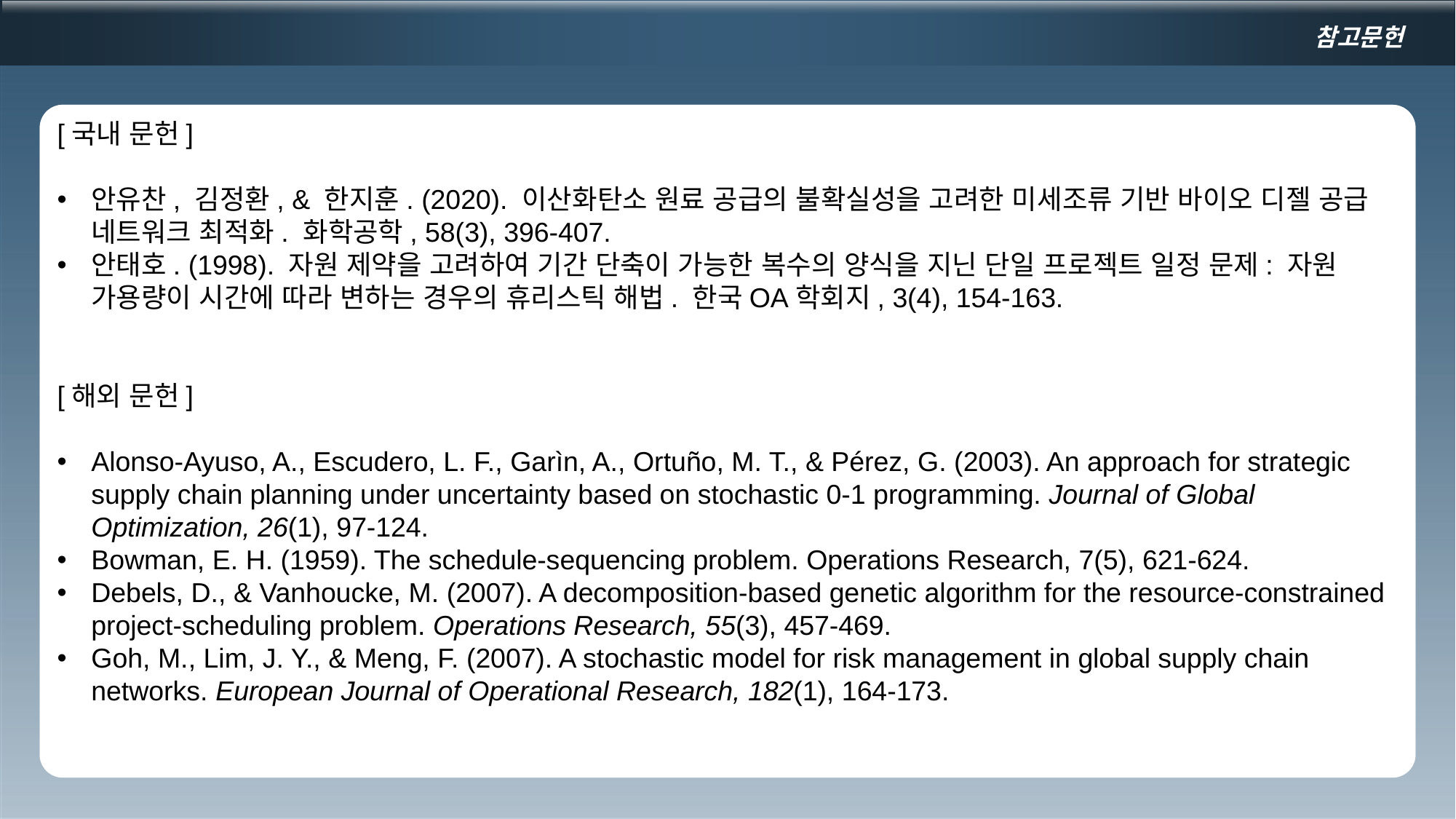

참고문헌
[국내 문헌]

안유찬, 김정환, & 한지훈. (2020). 이산화탄소 원료 공급의 불확실성을 고려한 미세조류 기반 바이오 디젤 공급 네트워크 최적화. 화학공학, 58(3), 396-407.
안태호. (1998). 자원 제약을 고려하여 기간 단축이 가능한 복수의 양식을 지닌 단일 프로젝트 일정 문제: 자원 가용량이 시간에 따라 변하는 경우의 휴리스틱 해법. 한국OA학회지, 3(4), 154-163.

[해외 문헌]

Alonso-Ayuso, A., Escudero, L. F., Garìn, A., Ortuño, M. T., & Pérez, G. (2003). An approach for strategic supply chain planning under uncertainty based on stochastic 0-1 programming. Journal of Global Optimization, 26(1), 97-124.
Bowman, E. H. (1959). The schedule-sequencing problem. Operations Research, 7(5), 621-624.
Debels, D., & Vanhoucke, M. (2007). A decomposition-based genetic algorithm for the resource-constrained project-scheduling problem. Operations Research, 55(3), 457-469.
Goh, M., Lim, J. Y., & Meng, F. (2007). A stochastic model for risk management in global supply chain networks. European Journal of Operational Research, 182(1), 164-173.